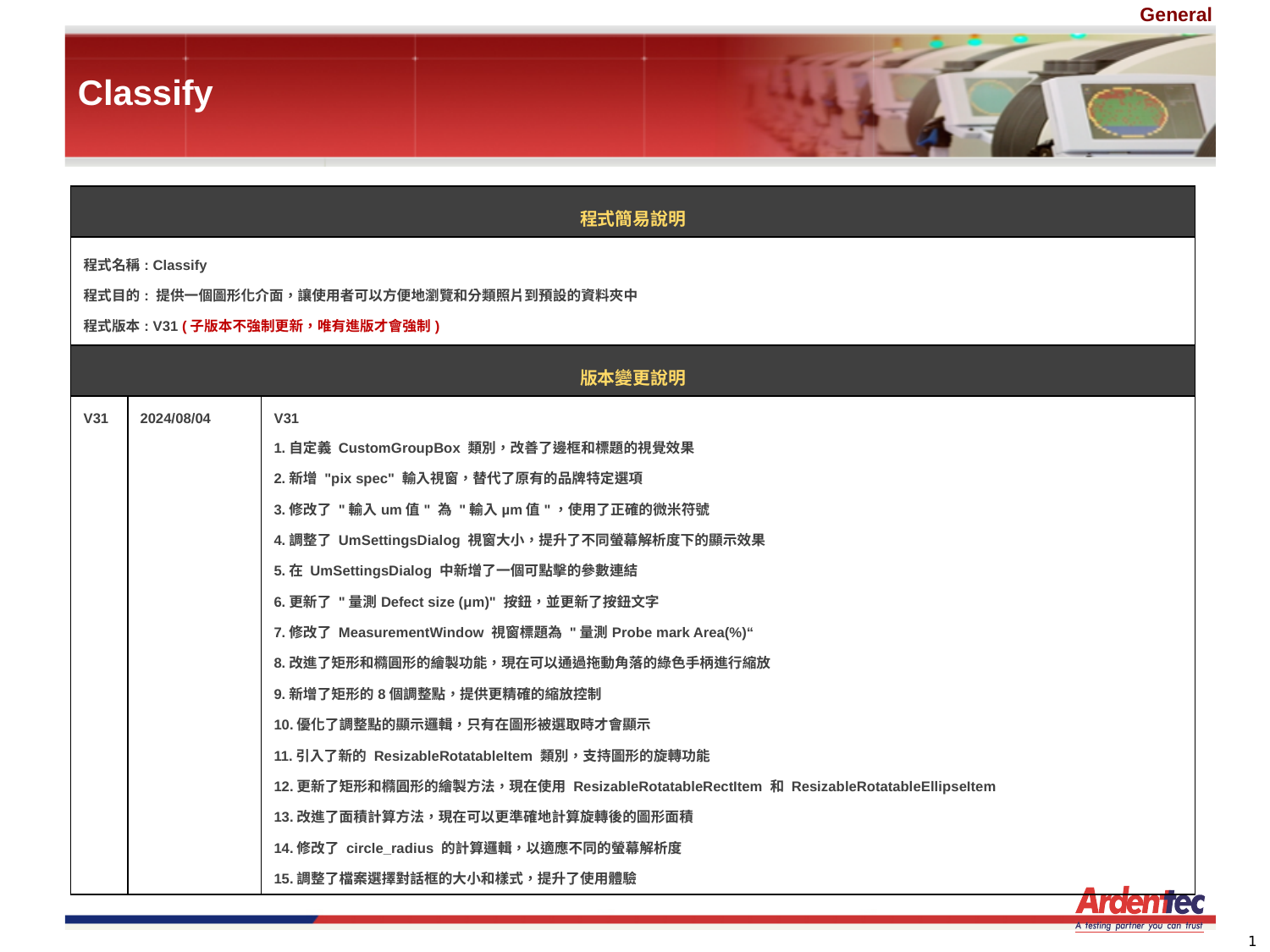

# Classify
| 程式簡易說明 |
| --- |
| 程式名稱: Classify 程式目的: 提供一個圖形化介面，讓使用者可以方便地瀏覽和分類照片到預設的資料夾中 程式版本: V31 (子版本不強制更新，唯有進版才會強制) |
| 版本變更說明 |  |  |
| --- | --- | --- |
| V31 | 2024/08/04 | V31 1.自定義 CustomGroupBox 類別，改善了邊框和標題的視覺效果 2.新增 "pix spec" 輸入視窗，替代了原有的品牌特定選項 3.修改了 "輸入um值" 為 "輸入µm值"，使用了正確的微米符號 4.調整了 UmSettingsDialog 視窗大小，提升了不同螢幕解析度下的顯示效果 5.在 UmSettingsDialog 中新增了一個可點擊的參數連結 6.更新了 "量測Defect size (μm)" 按鈕，並更新了按鈕文字 7.修改了 MeasurementWindow 視窗標題為 "量測Probe mark Area(%)“ 8.改進了矩形和橢圓形的繪製功能，現在可以通過拖動角落的綠色手柄進行縮放 9.新增了矩形的8個調整點，提供更精確的縮放控制 10.優化了調整點的顯示邏輯，只有在圖形被選取時才會顯示 11.引入了新的 ResizableRotatableItem 類別，支持圖形的旋轉功能 12.更新了矩形和橢圓形的繪製方法，現在使用 ResizableRotatableRectItem 和 ResizableRotatableEllipseItem 13.改進了面積計算方法，現在可以更準確地計算旋轉後的圖形面積 14.修改了 circle\_radius 的計算邏輯，以適應不同的螢幕解析度 15.調整了檔案選擇對話框的大小和樣式，提升了使用體驗 |
1